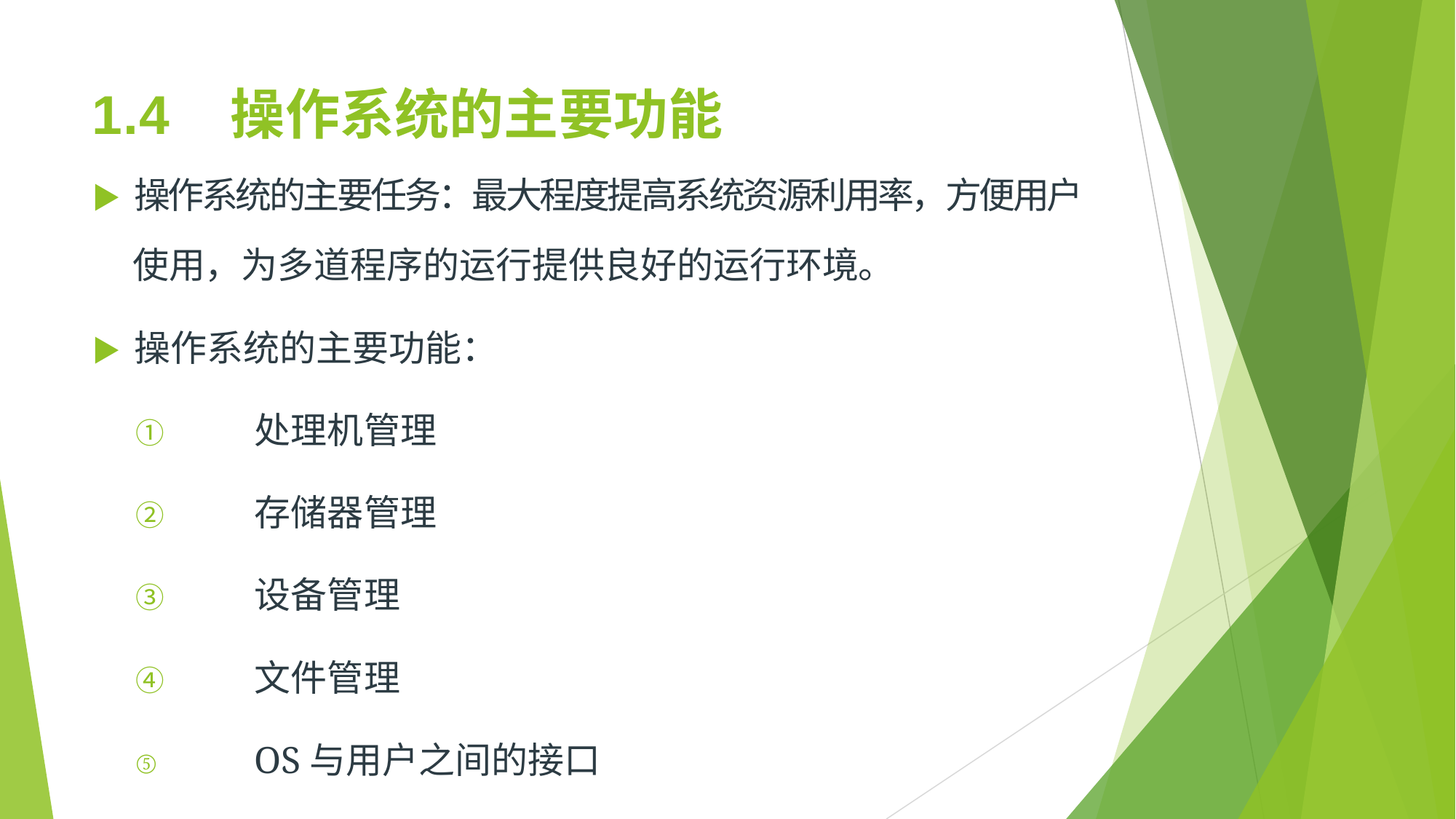

# 1.4	操作系统的主要功能
▶	操作系统的主要任务：最大程度提高系统资源利用率，方便用户
使用，为多道程序的运行提供良好的运行环境。

▶	操作系统的主要功能：

①	处理机管理

②	存储器管理

③	设备管理

④	文件管理

⑤	OS与用户之间的接口